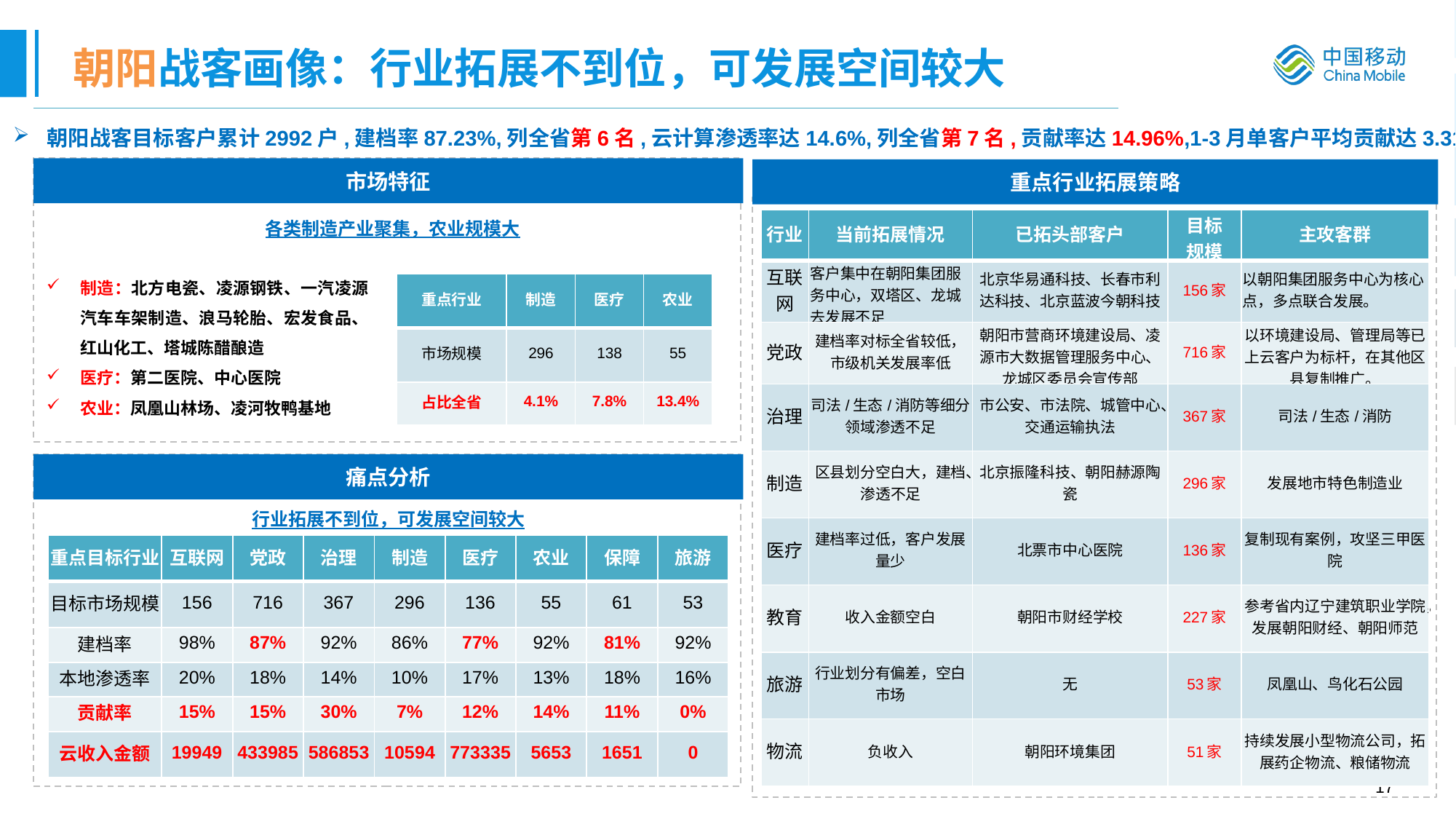

# 朝阳战客画像：行业拓展不到位，可发展空间较大
朝阳战客目标客户累计2992户,建档率87.23%,列全省第6名,云计算渗透率达14.6%,列全省第7名,贡献率达14.96%,1-3月单客户平均贡献达3.31万元。

市场特征

重点行业拓展策略

| 行业 | 当前拓展情况 | 已拓头部客户 | 目标 规模 | 主攻客群 |
| --- | --- | --- | --- | --- |
| 互联网 | 客户集中在朝阳集团服务中心，双塔区、龙城去发展不足 | 北京华易通科技、长春市利达科技、北京蓝波今朝科技 | 156家 | 以朝阳集团服务中心为核心点，多点联合发展。 |
| 党政 | 建档率对标全省较低，市级机关发展率低 | 朝阳市营商环境建设局、凌源市大数据管理服务中心、龙城区委员会宣传部 | 716家 | 以环境建设局、管理局等已上云客户为标杆，在其他区县复制推广。 |
| 治理 | 司法/生态/消防等细分领域渗透不足 | 市公安、市法院、城管中心、交通运输执法 | 367家 | 司法/生态/消防 |
| 制造 | 区县划分空白大，建档、渗透不足 | 北京振隆科技、朝阳赫源陶瓷 | 296家 | 发展地市特色制造业 |
| 医疗 | 建档率过低，客户发展量少 | 北票市中心医院 | 136家 | 复制现有案例，攻坚三甲医院 |
| 教育 | 收入金额空白 | 朝阳市财经学校 | 227家 | 参考省内辽宁建筑职业学院，发展朝阳财经、朝阳师范 |
| 旅游 | 行业划分有偏差，空白市场 | 无 | 53家 | 凤凰山、鸟化石公园 |
| 物流 | 负收入 | 朝阳环境集团 | 51家 | 持续发展小型物流公司，拓展药企物流、粮储物流 |
各类制造产业聚集，农业规模大
制造：北方电瓷、凌源钢铁、一汽凌源汽车车架制造、浪马轮胎、宏发食品、红山化工、塔城陈醋酿造
医疗：第二医院、中心医院
农业：凤凰山林场、凌河牧鸭基地
| 重点行业 | 制造 | 医疗 | 农业 |
| --- | --- | --- | --- |
| 市场规模 | 296 | 138 | 55 |
| 占比全省 | 4.1% | 7.8% | 13.4% |
痛点分析

行业拓展不到位，可发展空间较大
| 重点目标行业 | 互联网 | 党政 | 治理 | 制造 | 医疗 | 农业 | 保障 | 旅游 |
| --- | --- | --- | --- | --- | --- | --- | --- | --- |
| 目标市场规模 | 156 | 716 | 367 | 296 | 136 | 55 | 61 | 53 |
| 建档率 | 98% | 87% | 92% | 86% | 77% | 92% | 81% | 92% |
| 本地渗透率 | 20% | 18% | 14% | 10% | 17% | 13% | 18% | 16% |
| 贡献率 | 15% | 15% | 30% | 7% | 12% | 14% | 11% | 0% |
| 云收入金额 | 19949 | 433985 | 586853 | 10594 | 773335 | 5653 | 1651 | 0 |